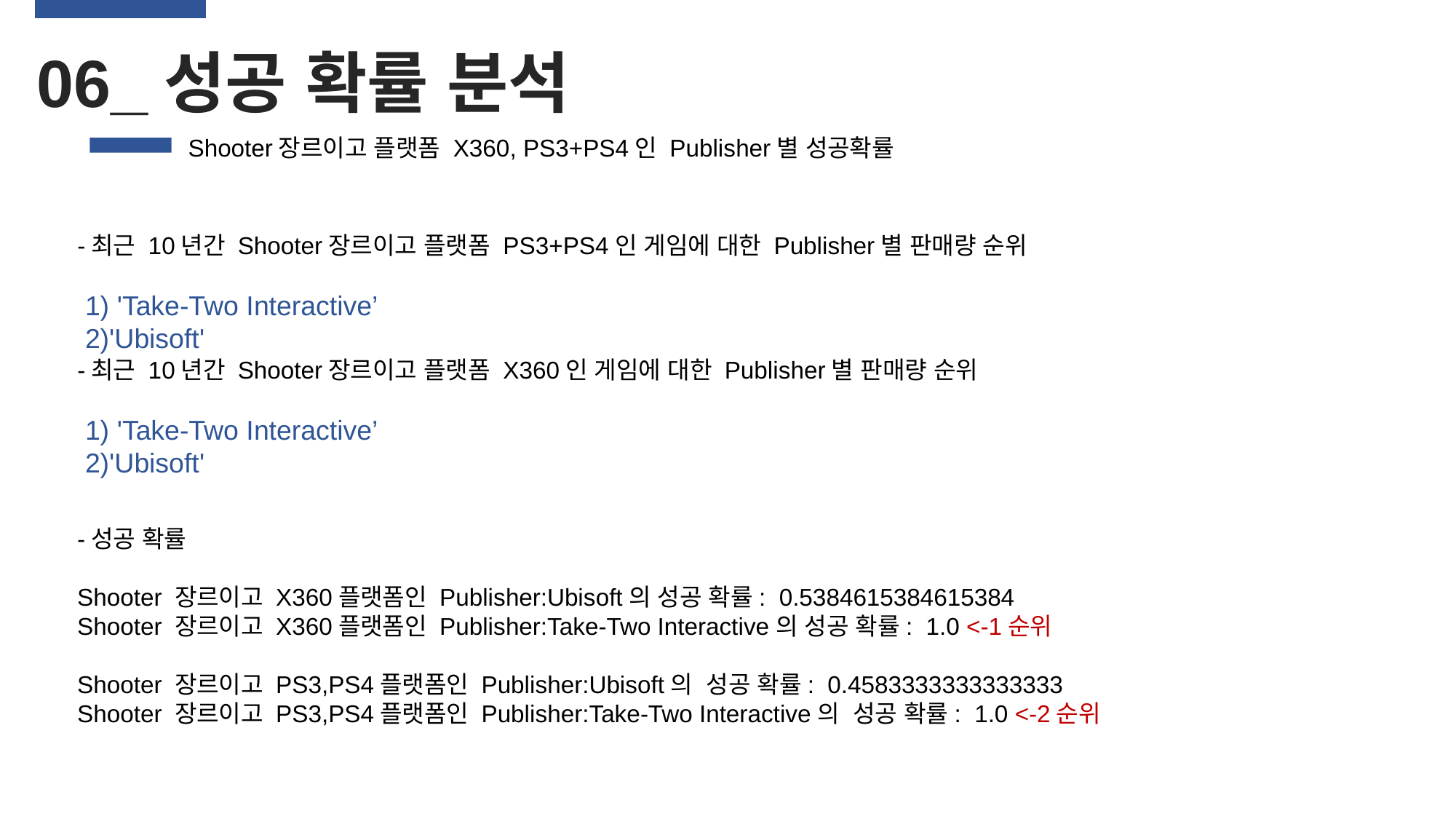

06_성공 확률 분석
Shooter장르이고 플랫폼 X360, PS3+PS4인 Publisher별 성공확률

-최근 10년간 Shooter장르이고 플랫폼 PS3+PS4인 게임에 대한 Publisher별 판매량 순위

 1) 'Take-Two Interactive’
 2)'Ubisoft'
-최근 10년간 Shooter장르이고 플랫폼 X360인 게임에 대한 Publisher별 판매량 순위

 1) 'Take-Two Interactive’
 2)'Ubisoft'
-성공 확률

Shooter 장르이고 X360플랫폼인 Publisher:Ubisoft의 성공 확률:  0.5384615384615384
Shooter 장르이고 X360플랫폼인 Publisher:Take-Two Interactive의 성공 확률:  1.0 <-1순위

Shooter 장르이고 PS3,PS4플랫폼인 Publisher:Ubisoft의  성공 확률:  0.4583333333333333
Shooter 장르이고 PS3,PS4플랫폼인 Publisher:Take-Two Interactive의  성공 확률:  1.0 <-2순위